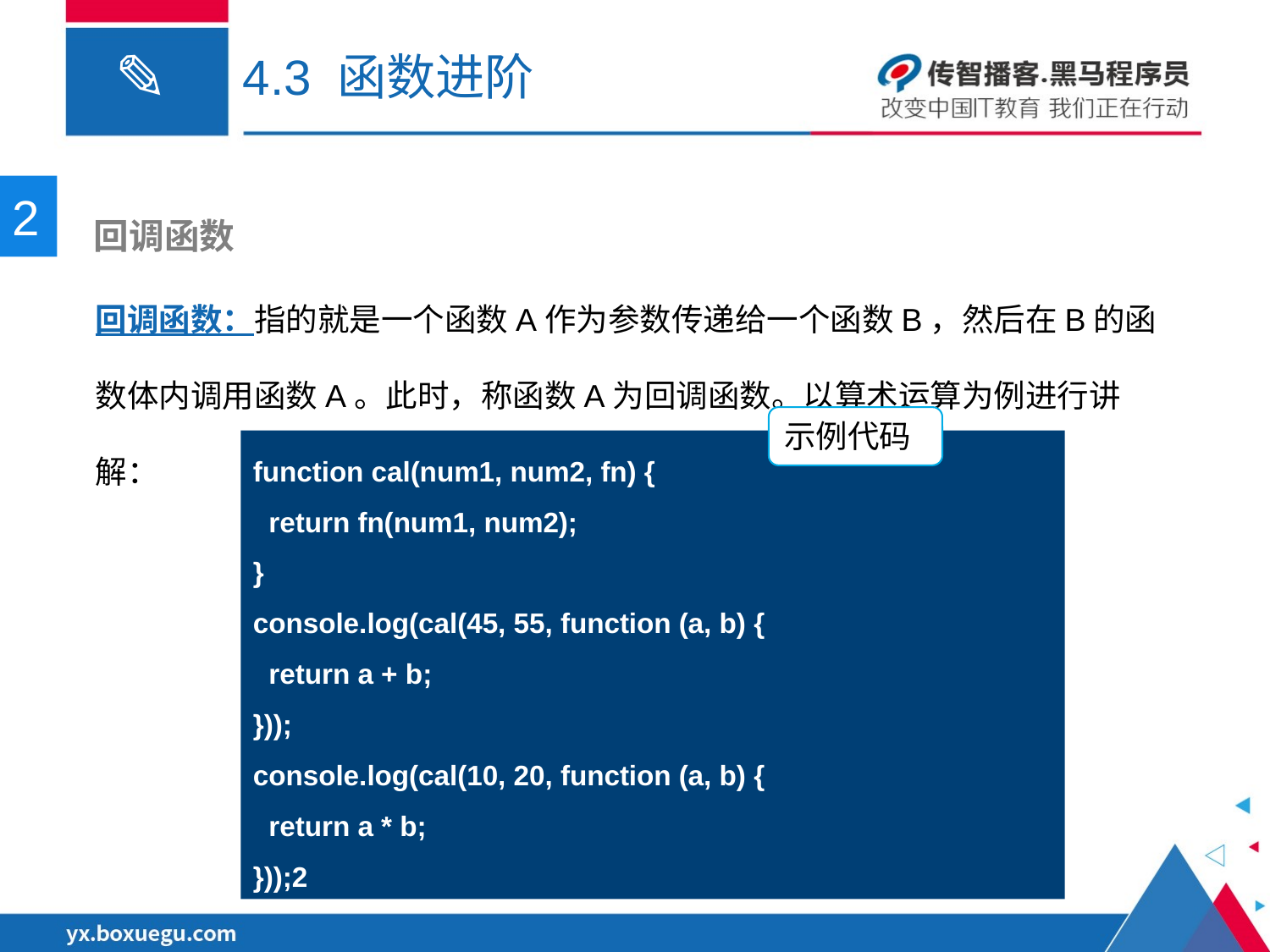

# 4.3 函数进阶

2
  回调函数
回调函数：指的就是一个函数A作为参数传递给一个函数B，然后在B的函数体内调用函数A。此时，称函数A为回调函数。以算术运算为例进行讲解：
示例代码
function cal(num1, num2, fn) {
  return fn(num1, num2);
}
console.log(cal(45, 55, function (a, b) {
  return a + b;
}));
console.log(cal(10, 20, function (a, b) {
  return a * b;
}));2